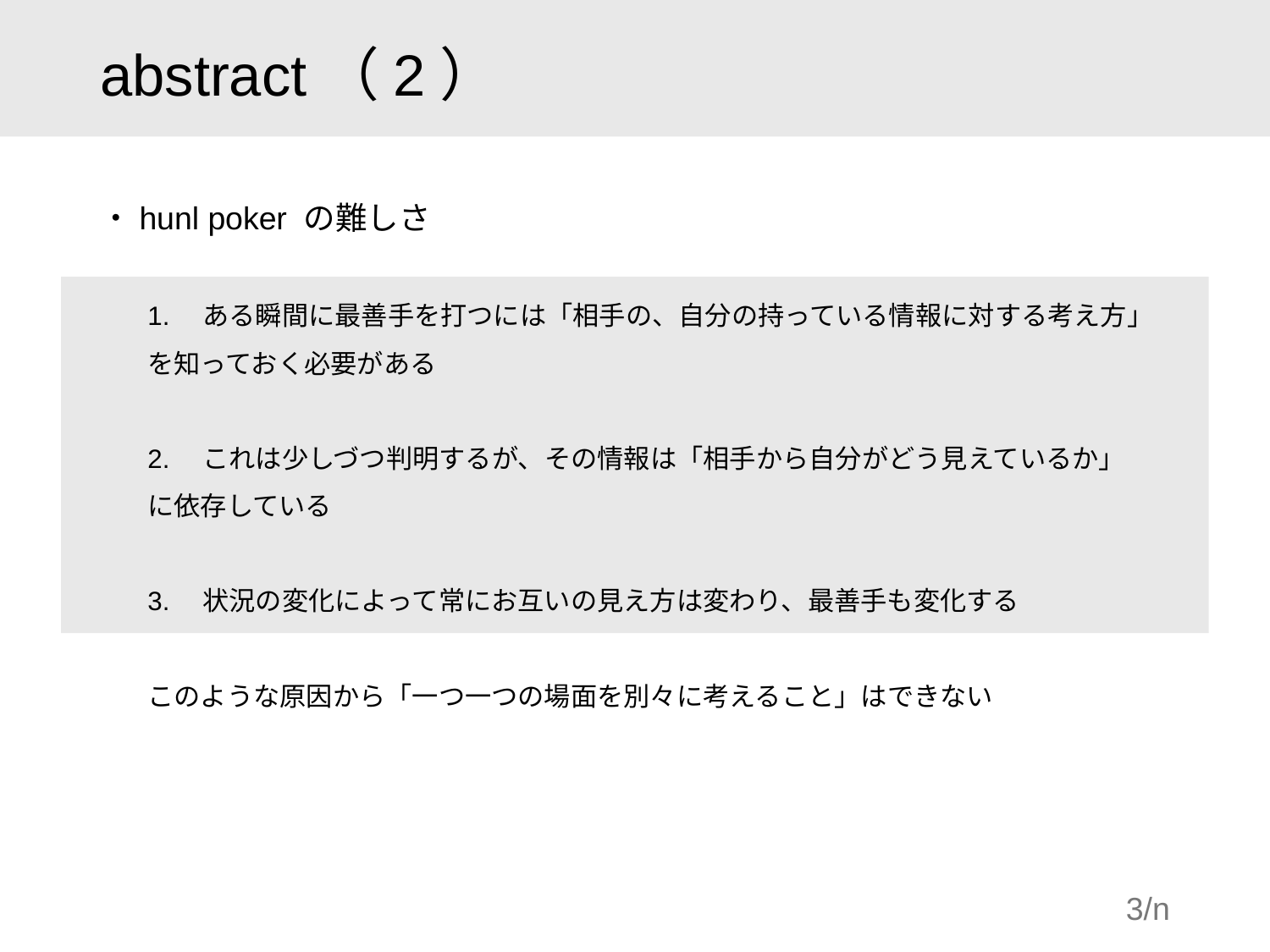

# abstract（2）
・hunl poker の難しさ

1.　ある瞬間に最善手を打つには「相手の、自分の持っている情報に対する考え方」
を知っておく必要がある

2.　これは少しづつ判明するが、その情報は「相手から自分がどう見えているか」
に依存している

3.　状況の変化によって常にお互いの見え方は変わり、最善手も変化する

このような原因から「一つ一つの場面を別々に考えること」はできない

3/n